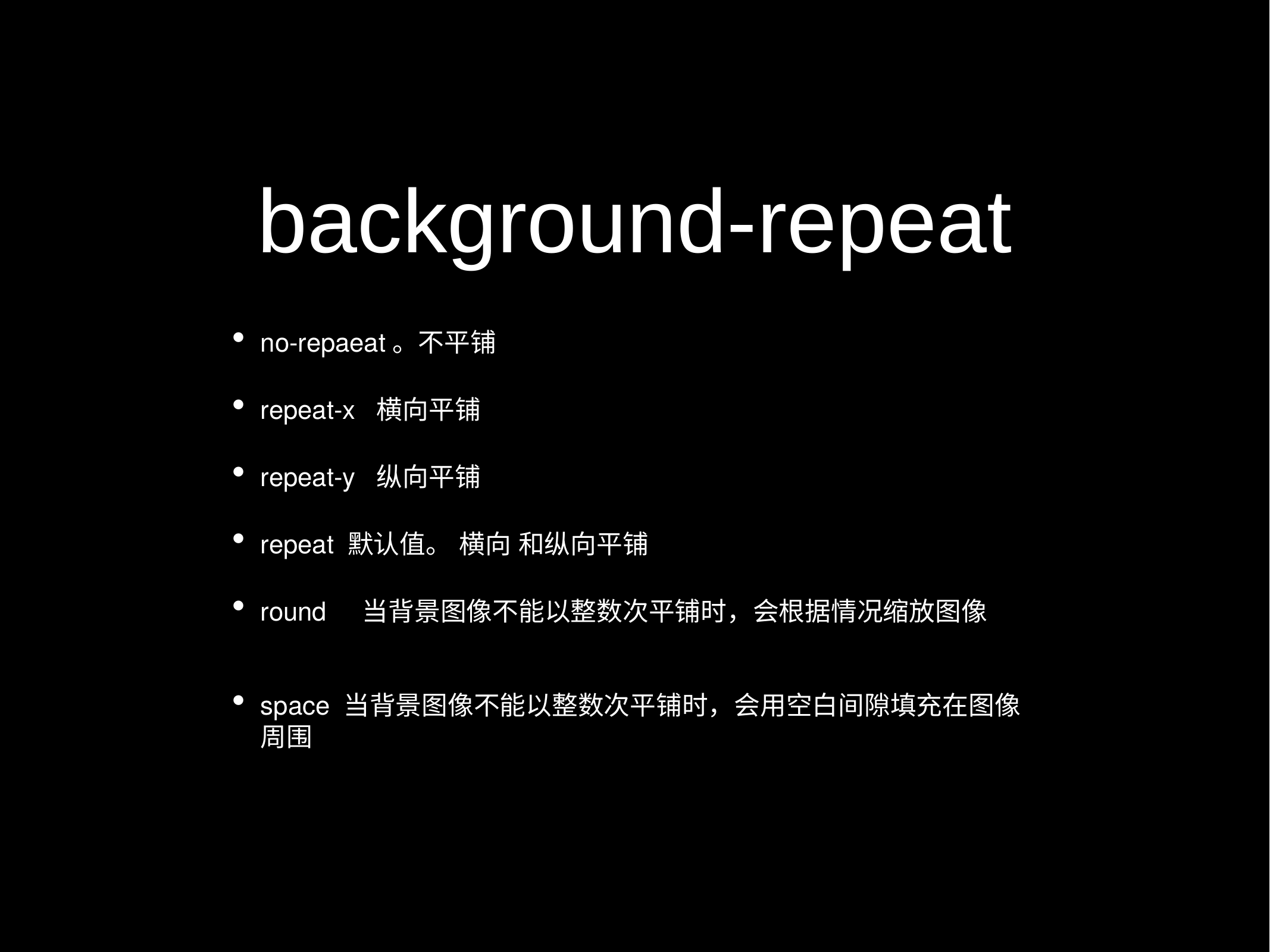

# background-repeat
no-repaeat。不平铺
repeat-x  横向平铺
repeat-y  纵向平铺
repeat 默认值。 横向 和纵向平铺
round    当背景图像不能以整数次平铺时，会根据情况缩放图像

space 当背景图像不能以整数次平铺时，会用空白间隙填充在图像周围